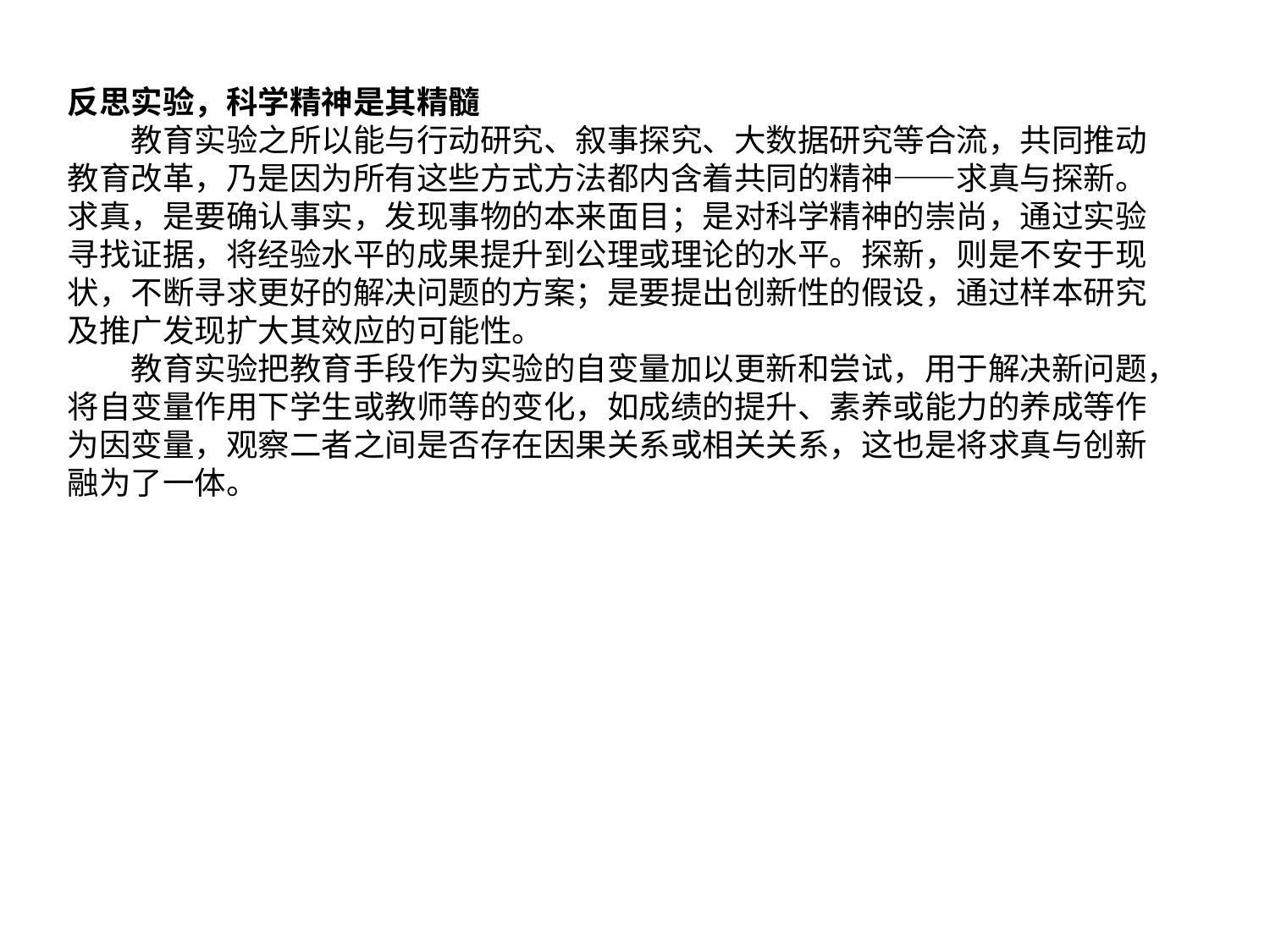

反思实验，科学精神是其精髓
　　教育实验之所以能与行动研究、叙事探究、大数据研究等合流，共同推动教育改革，乃是因为所有这些方式方法都内含着共同的精神——求真与探新。求真，是要确认事实，发现事物的本来面目；是对科学精神的崇尚，通过实验寻找证据，将经验水平的成果提升到公理或理论的水平。探新，则是不安于现状，不断寻求更好的解决问题的方案；是要提出创新性的假设，通过样本研究及推广发现扩大其效应的可能性。
　　教育实验把教育手段作为实验的自变量加以更新和尝试，用于解决新问题，将自变量作用下学生或教师等的变化，如成绩的提升、素养或能力的养成等作为因变量，观察二者之间是否存在因果关系或相关关系，这也是将求真与创新融为了一体。